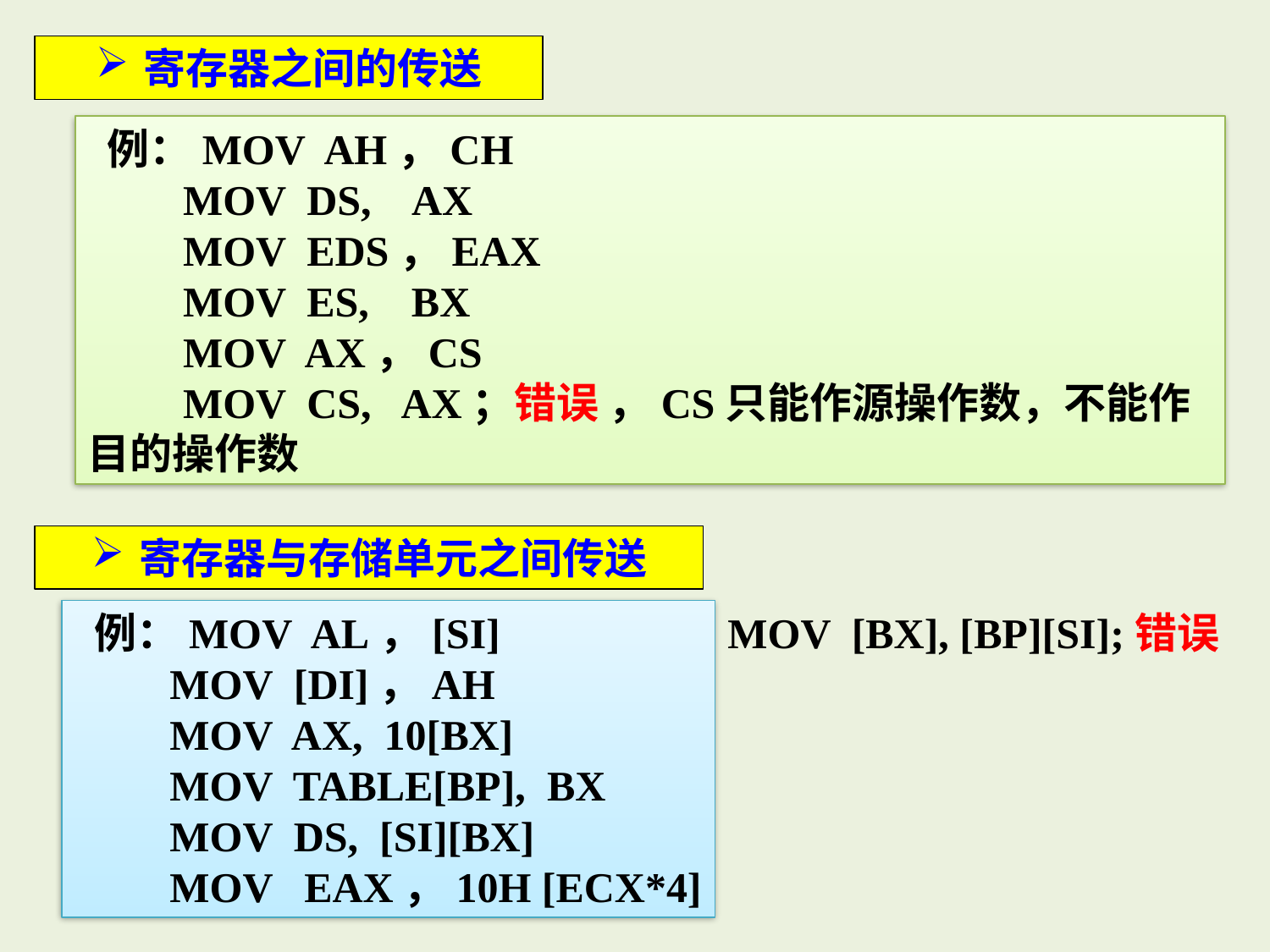

寄存器之间的传送
 例：MOV  AH，CH
         MOV  DS,    AX
         MOV  EDS，EAX
         MOV  ES,    BX
         MOV  AX，CS
         MOV  CS,   AX；错误 ，CS只能作源操作数，不能作目的操作数
寄存器与存储单元之间传送
 例：MOV  AL，[SI]
         MOV  [DI]，AH
         MOV  AX,  10[BX]
         MOV  TABLE[BP],  BX
         MOV  DS,  [SI][BX]
         MOV   EAX，10H [ECX*4]
MOV  [BX], [BP][SI];错误
106